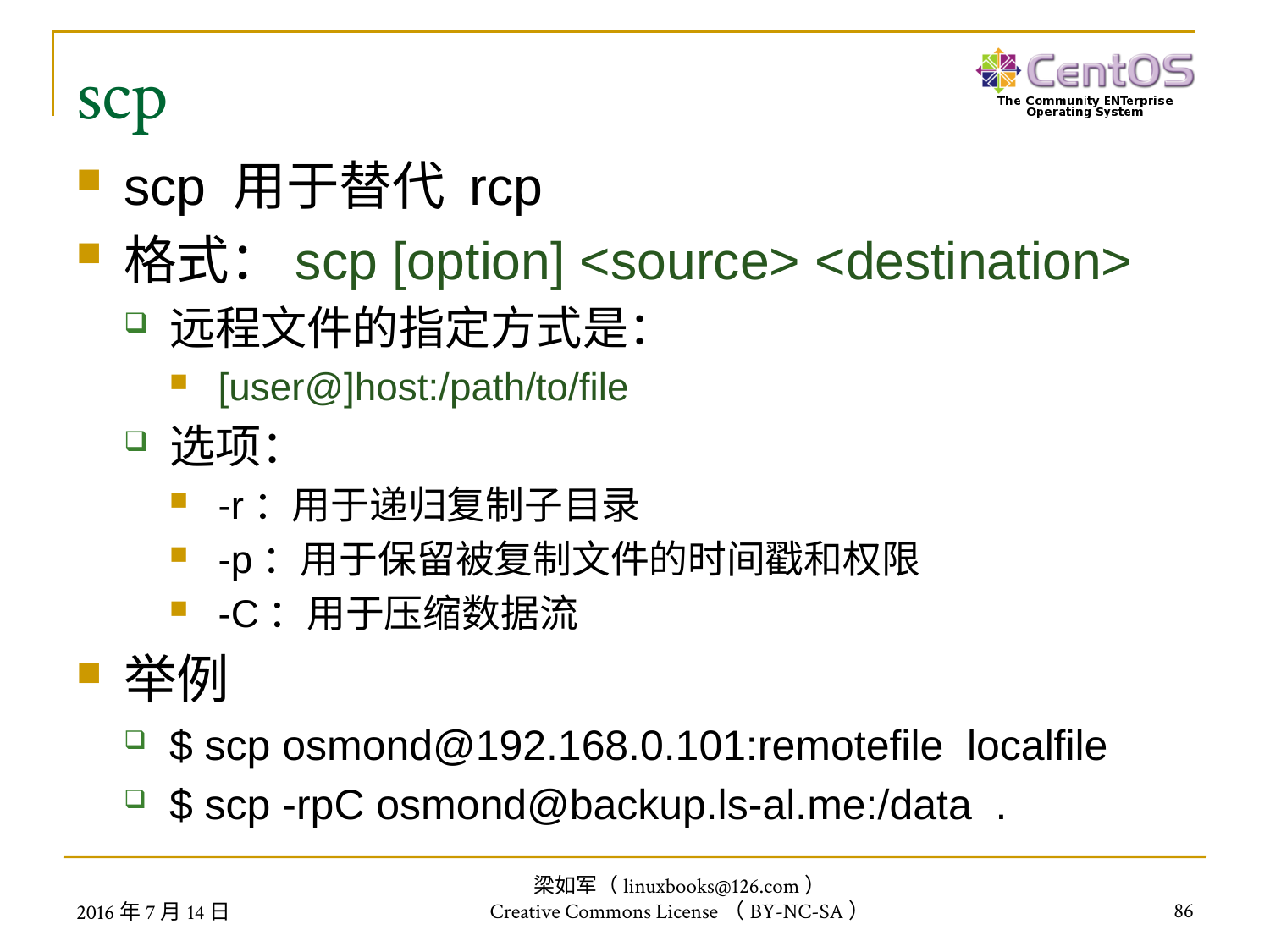

# scp
scp 用于替代 rcp
格式：scp [option] <source> <destination>
远程文件的指定方式是：
[user@]host:/path/to/file
选项：
-r：用于递归复制子目录
-p：用于保留被复制文件的时间戳和权限
-C：用于压缩数据流
举例
$ scp osmond@192.168.0.101:remotefile  localfile
$ scp -rpC osmond@backup.ls-al.me:/data  .
梁如军（linuxbooks@126.com）
Creative Commons License（BY-NC-SA）
2016年7月14日
86